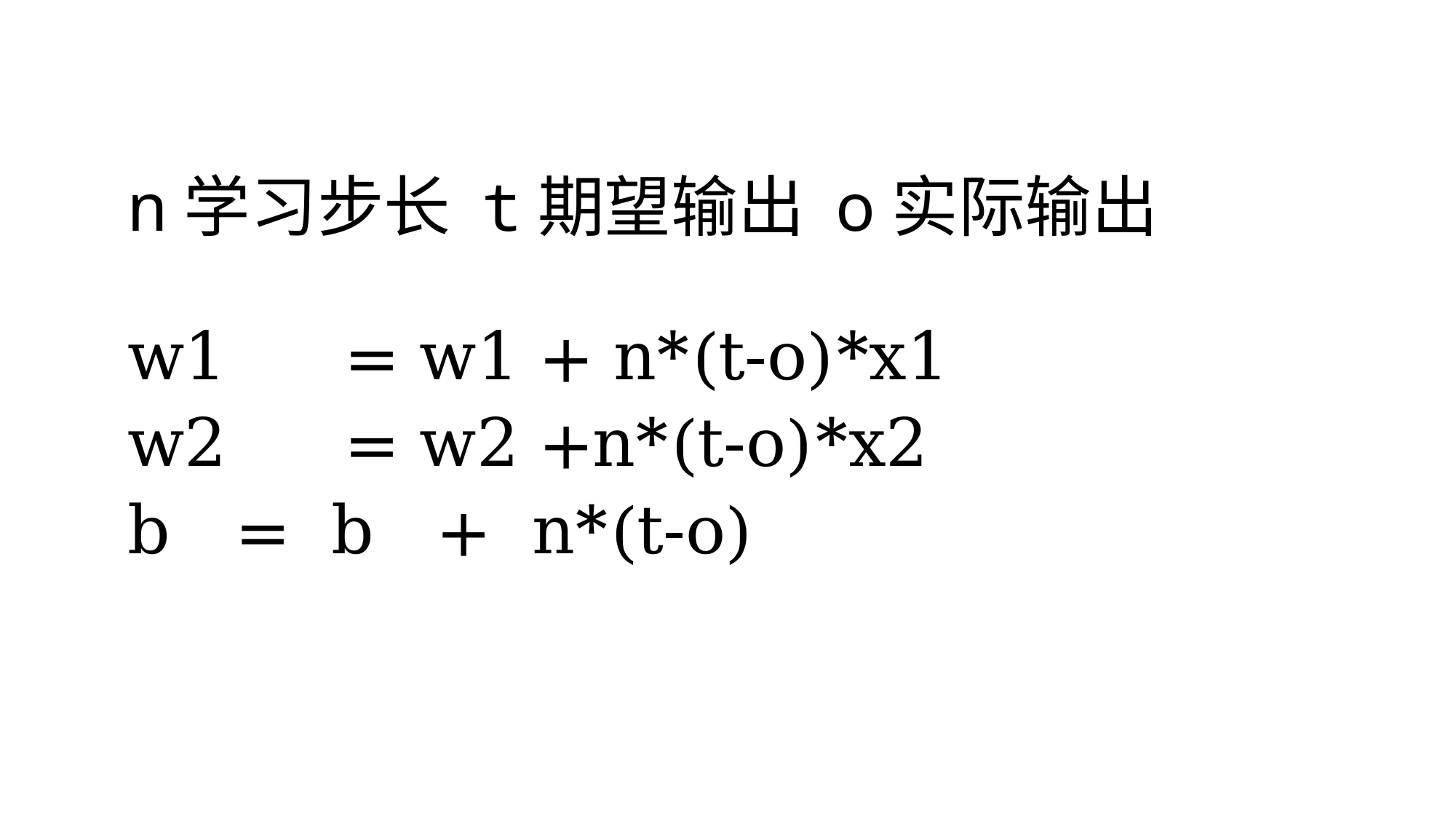

n学习步长 t期望输出 o实际输出

w1 	= w1 + n*(t-o)*x1
w2 	= w2 +n*(t-o)*x2
b	=  b   +  n*(t-o)